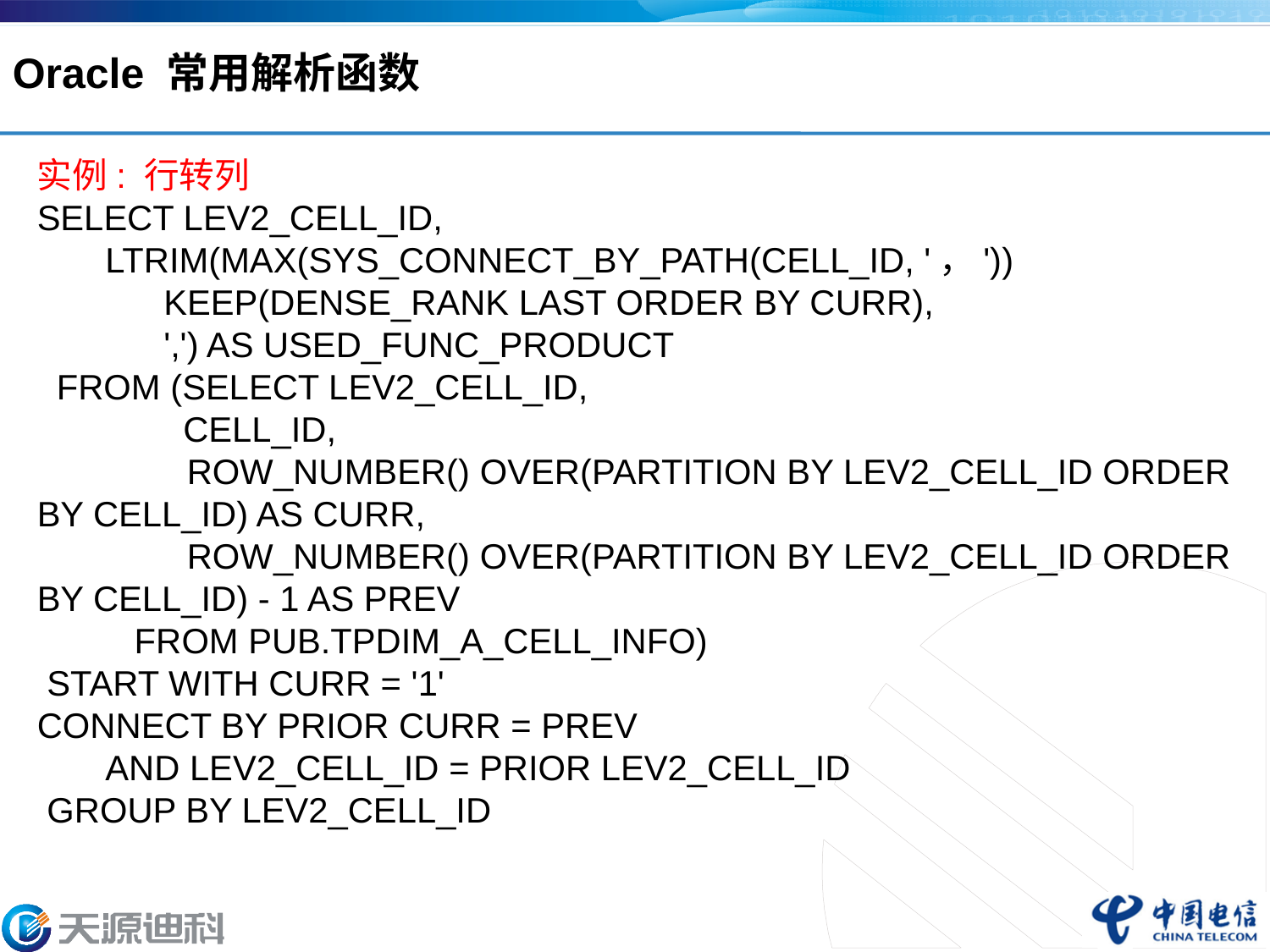

Oracle 常用解析函数
实例: 行转列
SELECT LEV2_CELL_ID,
       LTRIM(MAX(SYS_CONNECT_BY_PATH(CELL_ID, '，'))
             KEEP(DENSE_RANK LAST ORDER BY CURR),
             ',') AS USED_FUNC_PRODUCT
  FROM (SELECT LEV2_CELL_ID,
               CELL_ID,
               ROW_NUMBER() OVER(PARTITION BY LEV2_CELL_ID ORDER BY CELL_ID) AS CURR,
               ROW_NUMBER() OVER(PARTITION BY LEV2_CELL_ID ORDER BY CELL_ID) - 1 AS PREV
          FROM PUB.TPDIM_A_CELL_INFO)
 START WITH CURR = '1'
CONNECT BY PRIOR CURR = PREV
       AND LEV2_CELL_ID = PRIOR LEV2_CELL_ID
 GROUP BY LEV2_CELL_ID